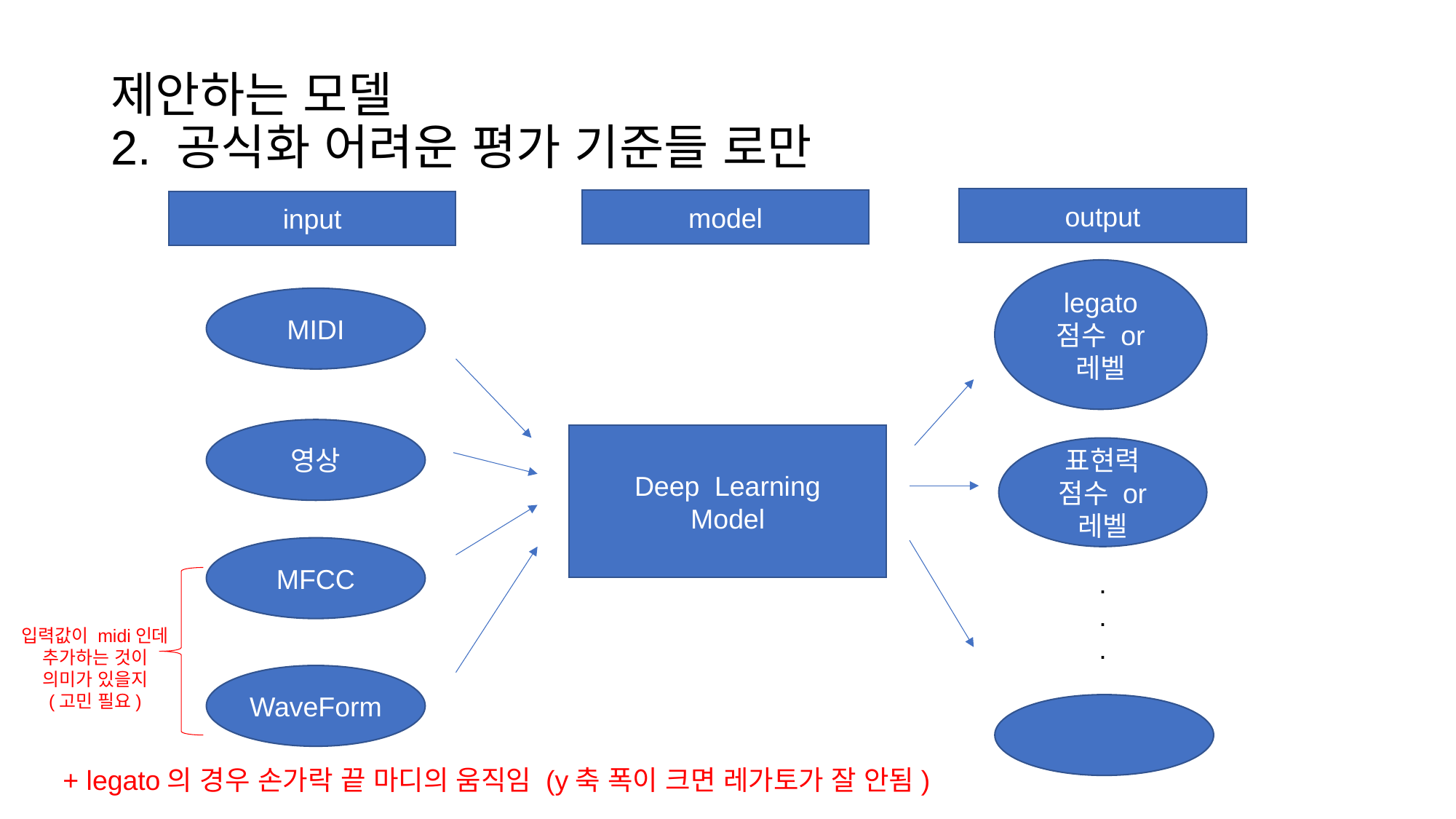

# 제안하는 모델 2. 공식화 어려운 평가 기준들 로만
output
model
input
legato
점수 or
레벨
MIDI
영상
Deep  Learning
Model
표현력
점수 or
레벨
MFCC
.
.
.

입력값이 midi인데
추가하는 것이
의미가 있을지
(고민 필요)
WaveForm

+ legato의 경우 손가락 끝 마디의 움직임 (y축 폭이 크면 레가토가 잘 안됨)